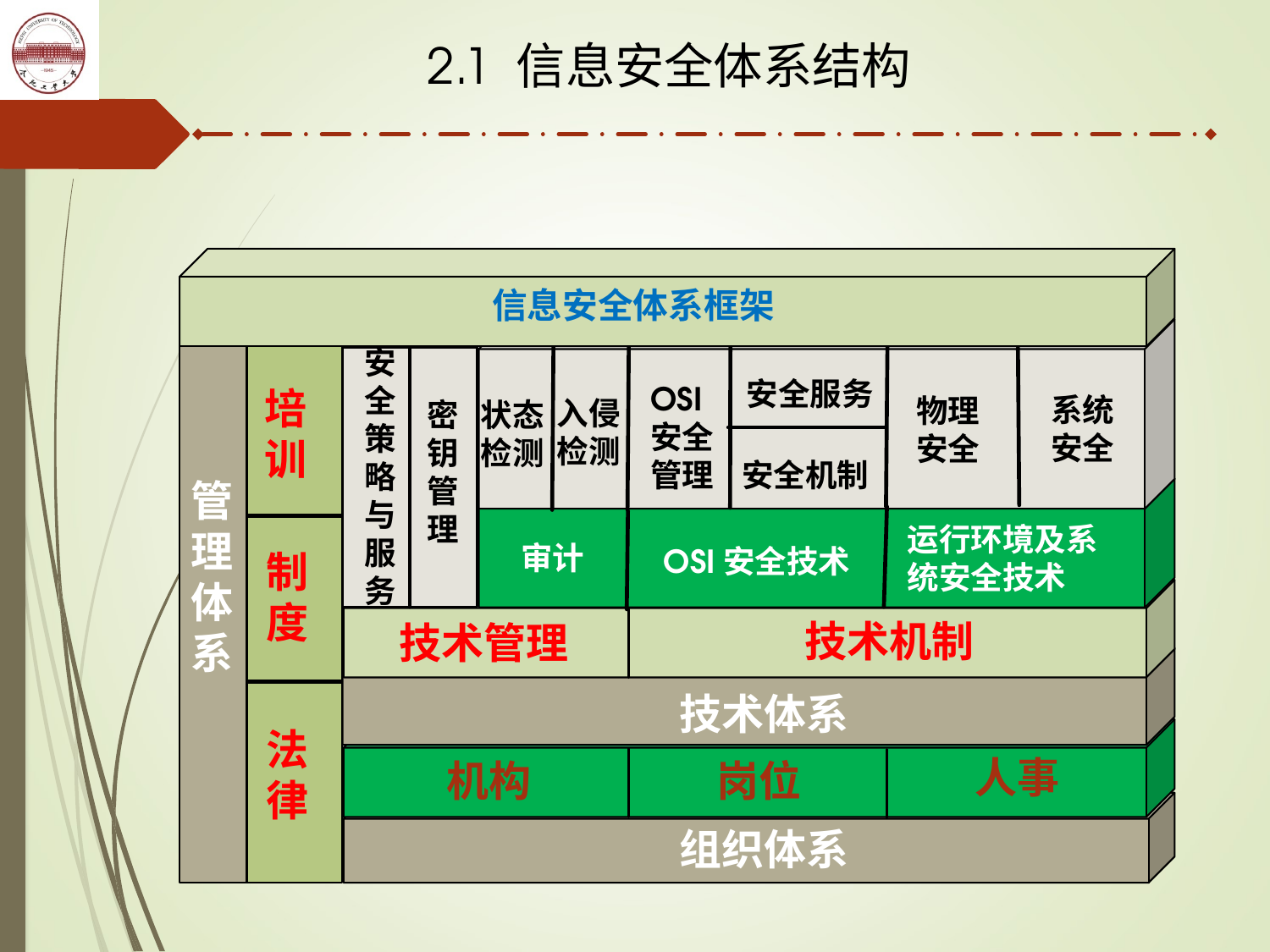

2.1 信息安全体系结构

信息安全体系框架

安全策略与服务

安全服务
OSI安全管理
培训
系统安全
物理安全
入侵检测
状态检测
密钥管理
安全机制
管理体系

运行环境及系统安全技术
审计
OSI安全技术
制度

技术机制
技术管理

技术体系
法律

人事
机构
岗位

组织体系